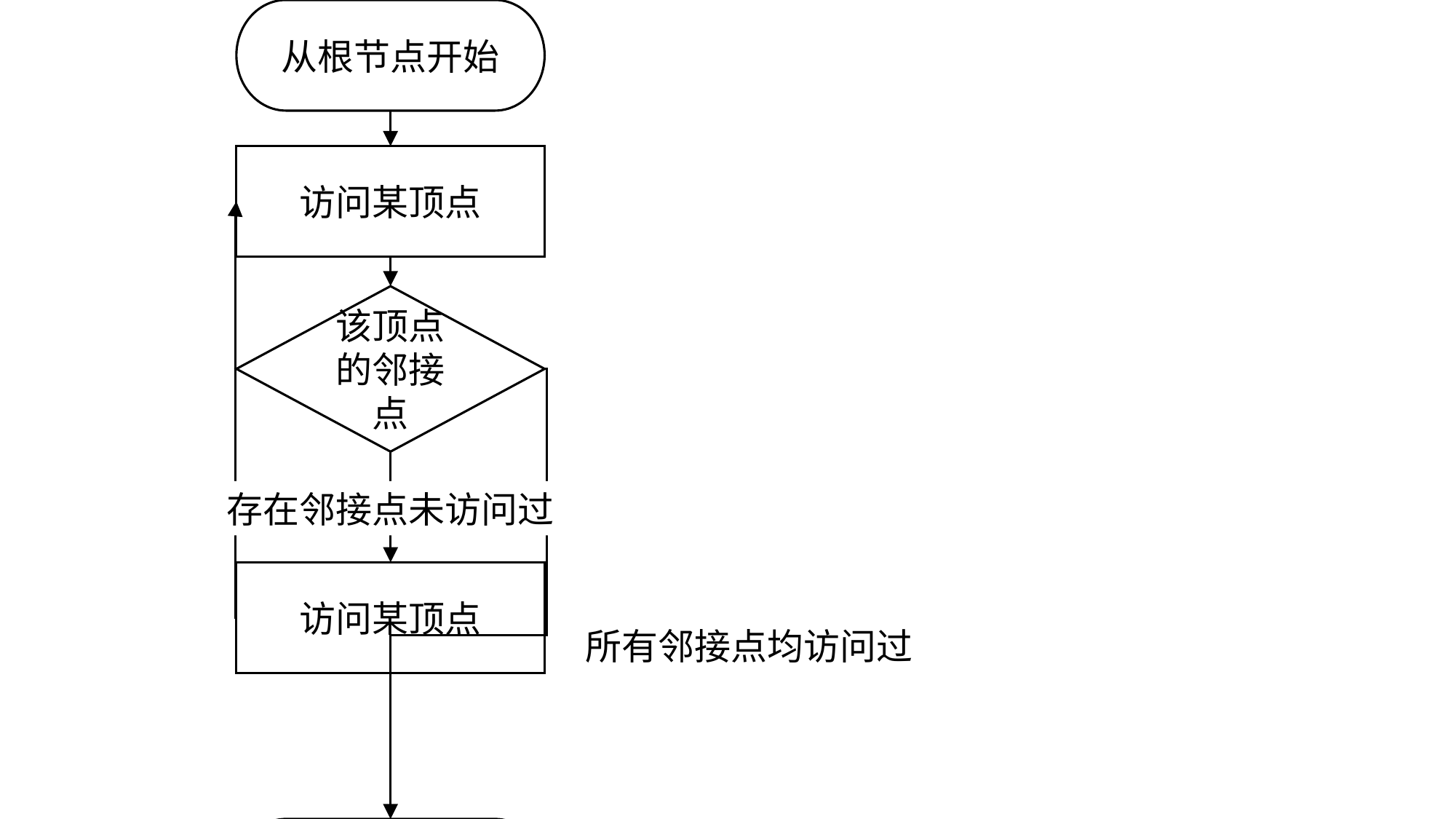

从根节点开始
访问某顶点
该顶点的邻接点
存在邻接点未访问过
访问某顶点
所有邻接点均访问过
结束